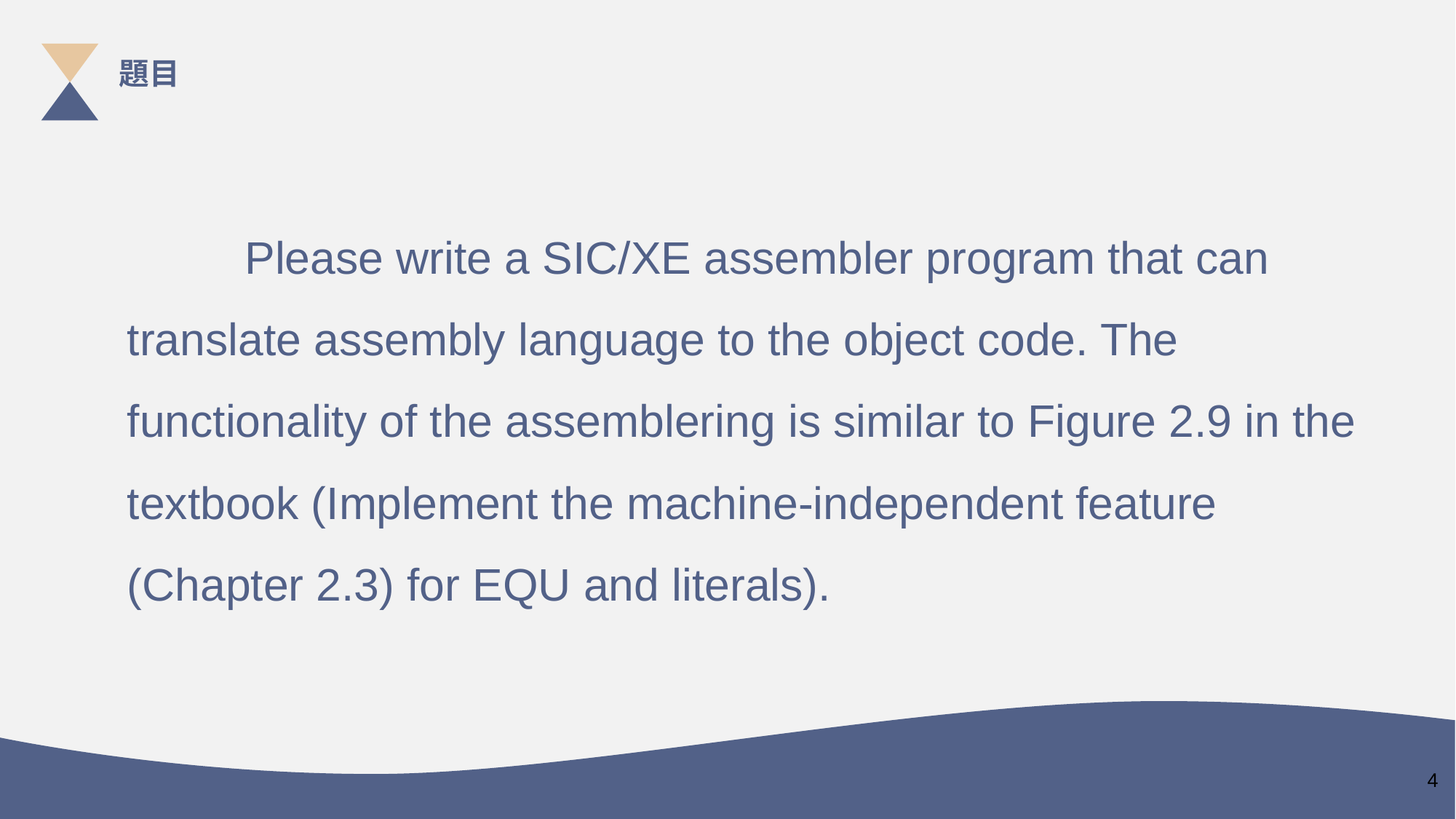

題目
     Please write a SIC/XE assembler program that can translate assembly language to the object code. The functionality of the assemblering is similar to Figure 2.9 in the textbook (Implement the machine-independent feature (Chapter 2.3) for EQU and literals).

4